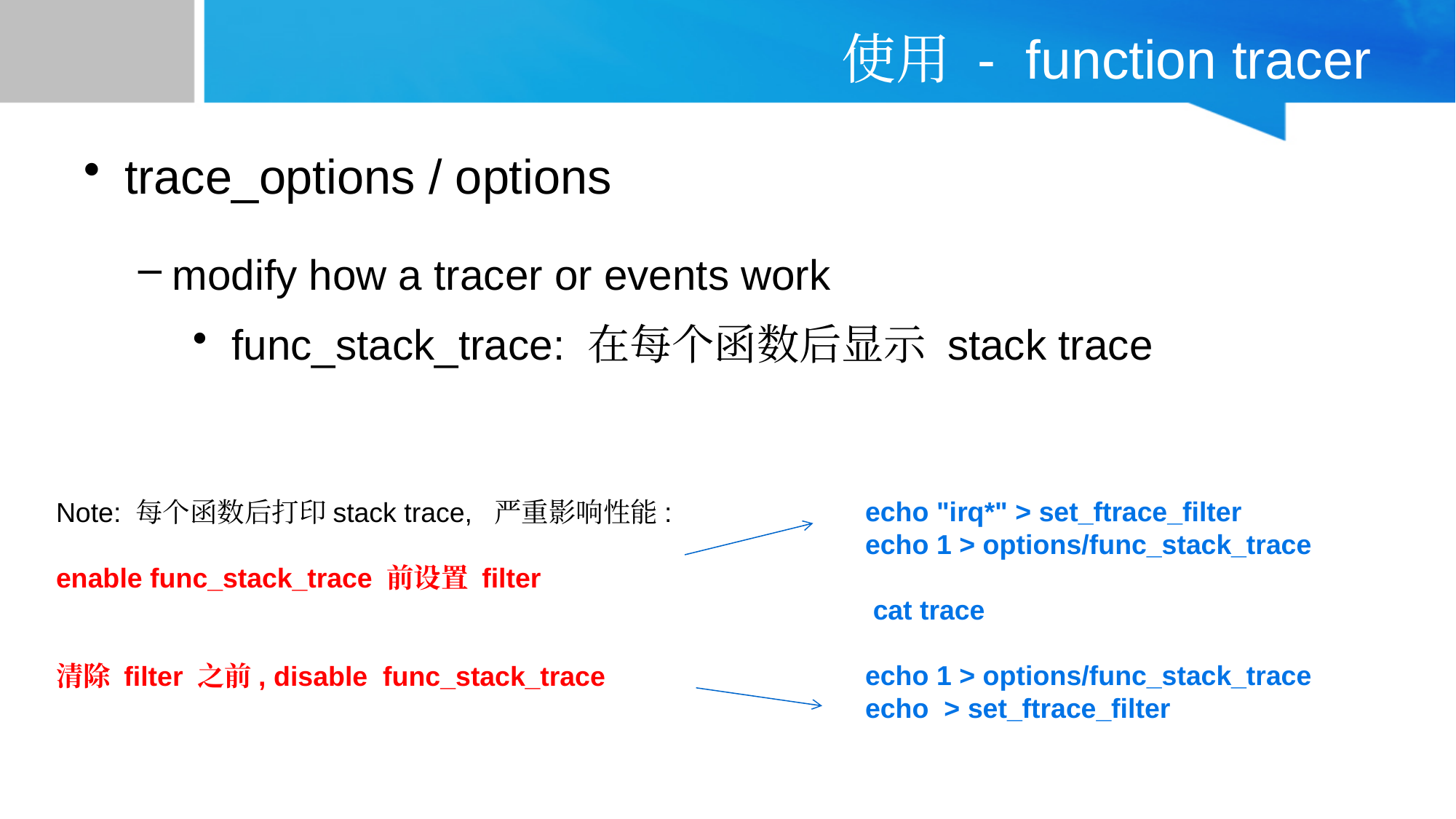

# 使用 -  function tracer
trace_options / options
modify how a tracer or events work
 func_stack_trace: 在每个函数后显示 stack trace
 echo "irq*" > set_ftrace_filter
 echo 1 > options/func_stack_trace

  cat trace

 echo 1 > options/func_stack_trace
 echo  > set_ftrace_filter
Note: 每个函数后打印stack trace,  严重影响性能:

enable func_stack_trace 前设置 filter

清除 filter 之前, disable  func_stack_trace